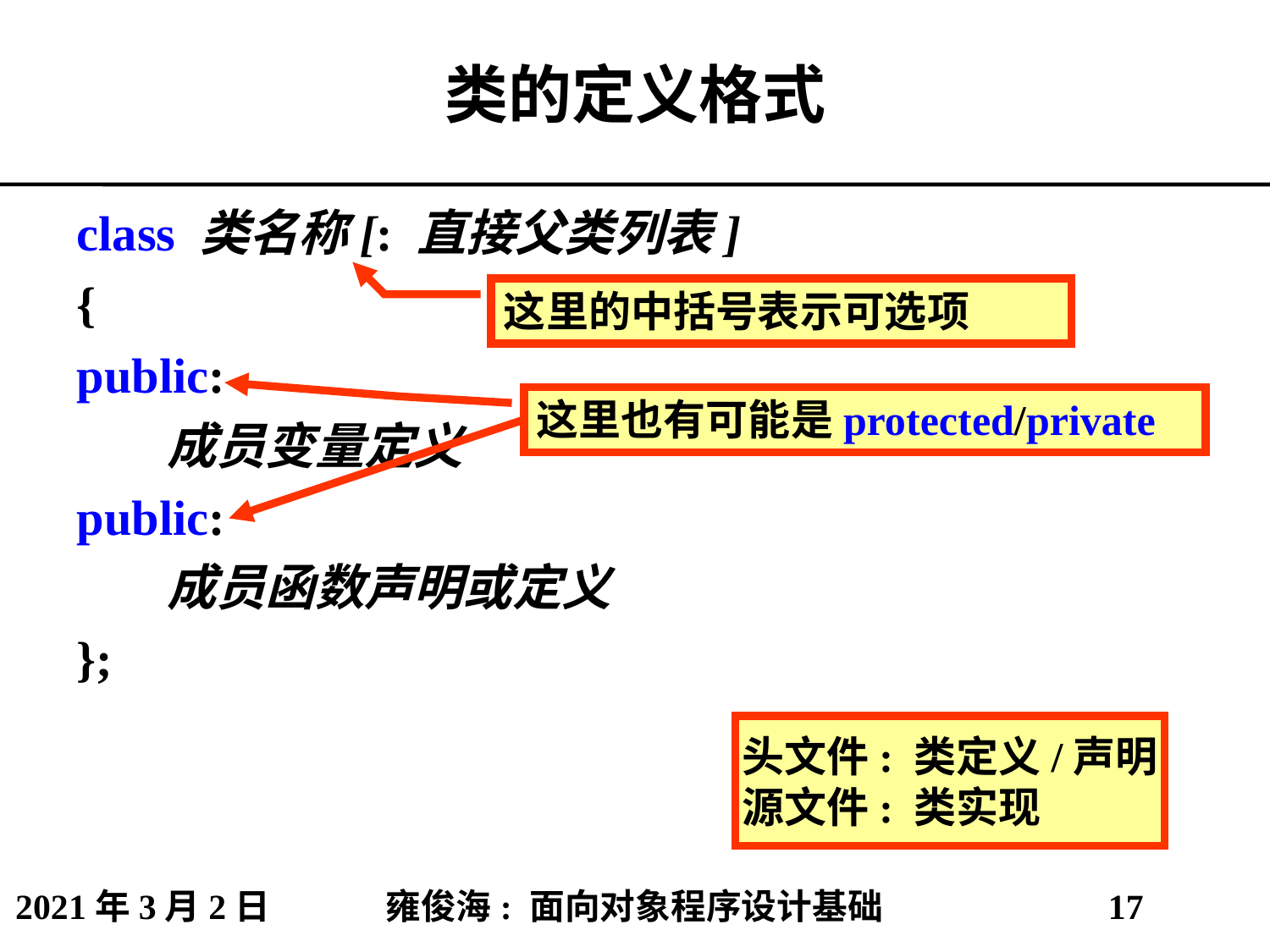

# 类的定义格式

class 类名称[: 直接父类列表]
{
public:
       成员变量定义
public:
       成员函数声明或定义
};
这里的中括号表示可选项
这里也有可能是protected/private
头文件: 类定义/声明
源文件: 类实现
2021年3月2日
雍俊海: 面向对象程序设计基础
17